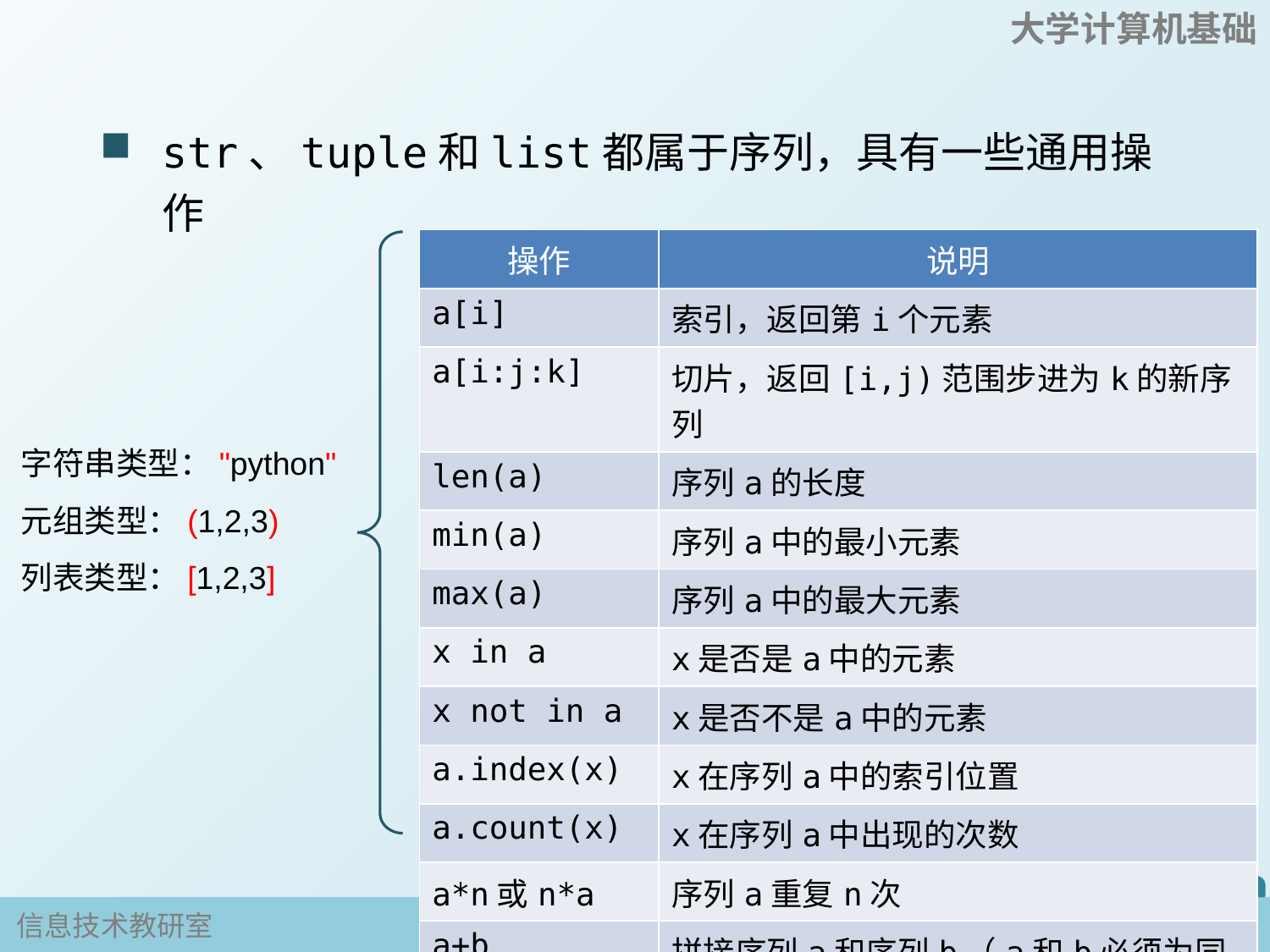

str、tuple和list都属于序列，具有一些通用操作
| 操作 | 说明 |
| --- | --- |
| a[i] | 索引，返回第i个元素 |
| a[i:j:k] | 切片，返回[i,j)范围步进为k的新序列 |
| len(a) | 序列a的长度 |
| min(a) | 序列a中的最小元素 |
| max(a) | 序列a中的最大元素 |
| x in a | x是否是a中的元素 |
| x not in a | x是否不是a中的元素 |
| a.index(x) | x在序列a中的索引位置 |
| a.count(x) | x在序列a中出现的次数 |
| a\*n或n\*a | 序列a重复n次 |
| a+b | 拼接序列a和序列b（a和b必须为同类型） |

字符串类型："python"
元组类型：(1,2,3)
列表类型：[1,2,3]
14